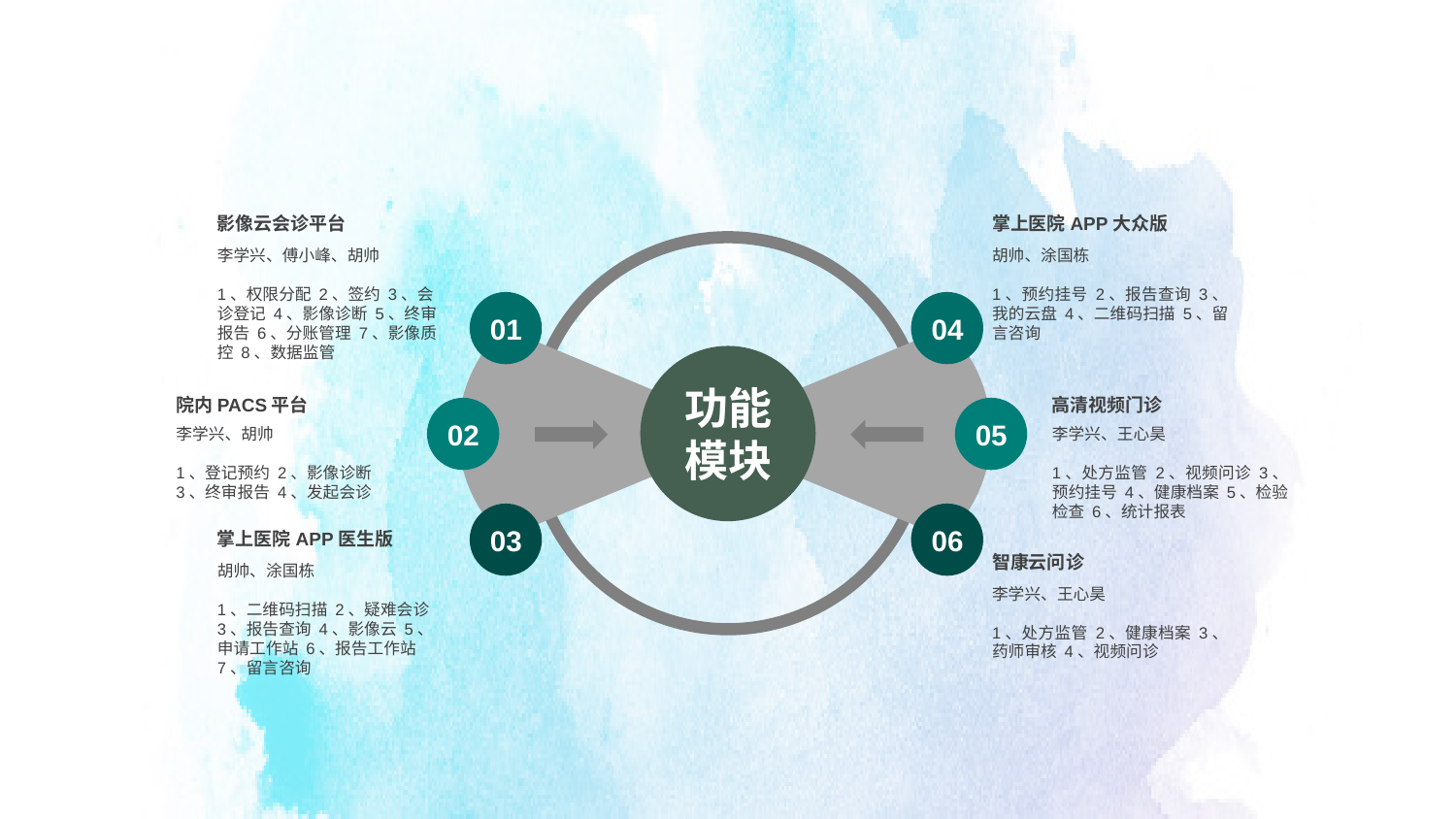

影像云会诊平台
掌上医院APP大众版

李学兴、傅小峰、胡帅

1、权限分配 2、签约 3、会诊登记 4、影像诊断 5、终审报告 6、分账管理 7、影像质控 8、数据监管
胡帅、涂国栋

1、预约挂号 2、报告查询 3、我的云盘 4、二维码扫描 5、留言咨询

01

04

功能模块
院内PACS平台
高清视频门诊

02

05

李学兴、胡帅

1、登记预约 2、影像诊断 3、终审报告 4、发起会诊
李学兴、王心昊

1、处方监管 2、视频问诊 3、预约挂号 4、健康档案 5、检验检查 6、统计报表

03

06
掌上医院APP医生版
智康云问诊
胡帅、涂国栋

1、二维码扫描 2、疑难会诊 3、报告查询 4、影像云 5、申请工作站 6、报告工作站 7、留言咨询
李学兴、王心昊

1、处方监管 2、健康档案 3、药师审核 4、视频问诊